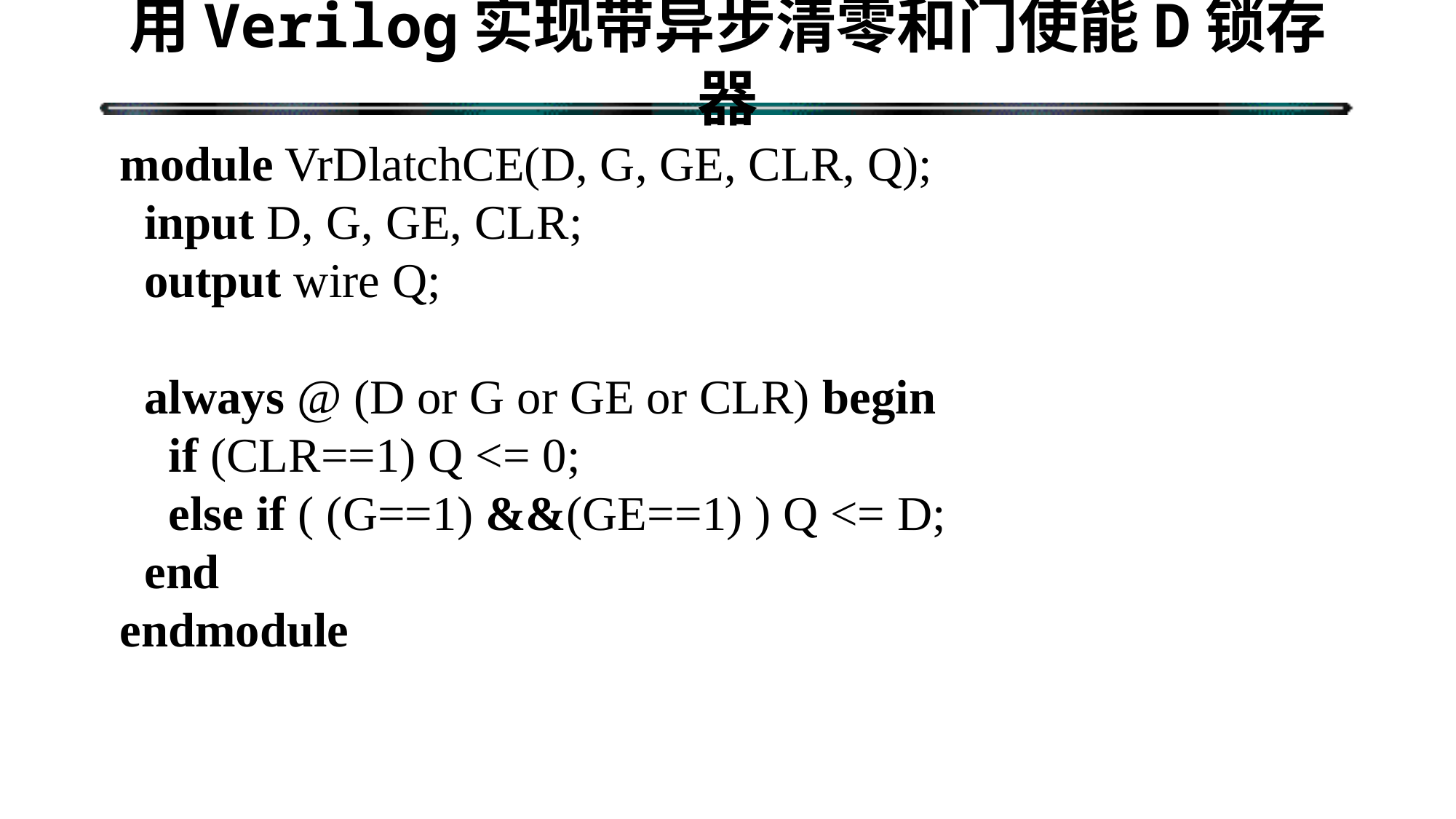

# 用Verilog实现带异步清零和门使能D锁存器
module VrDlatchCE(D, G, GE, CLR, Q);
  input D, G, GE, CLR;
  output wire Q;

  always @ (D or G or GE or CLR) begin
    if (CLR==1) Q <= 0;
    else if ( (G==1) &&(GE==1) ) Q <= D;
  end
endmodule

16